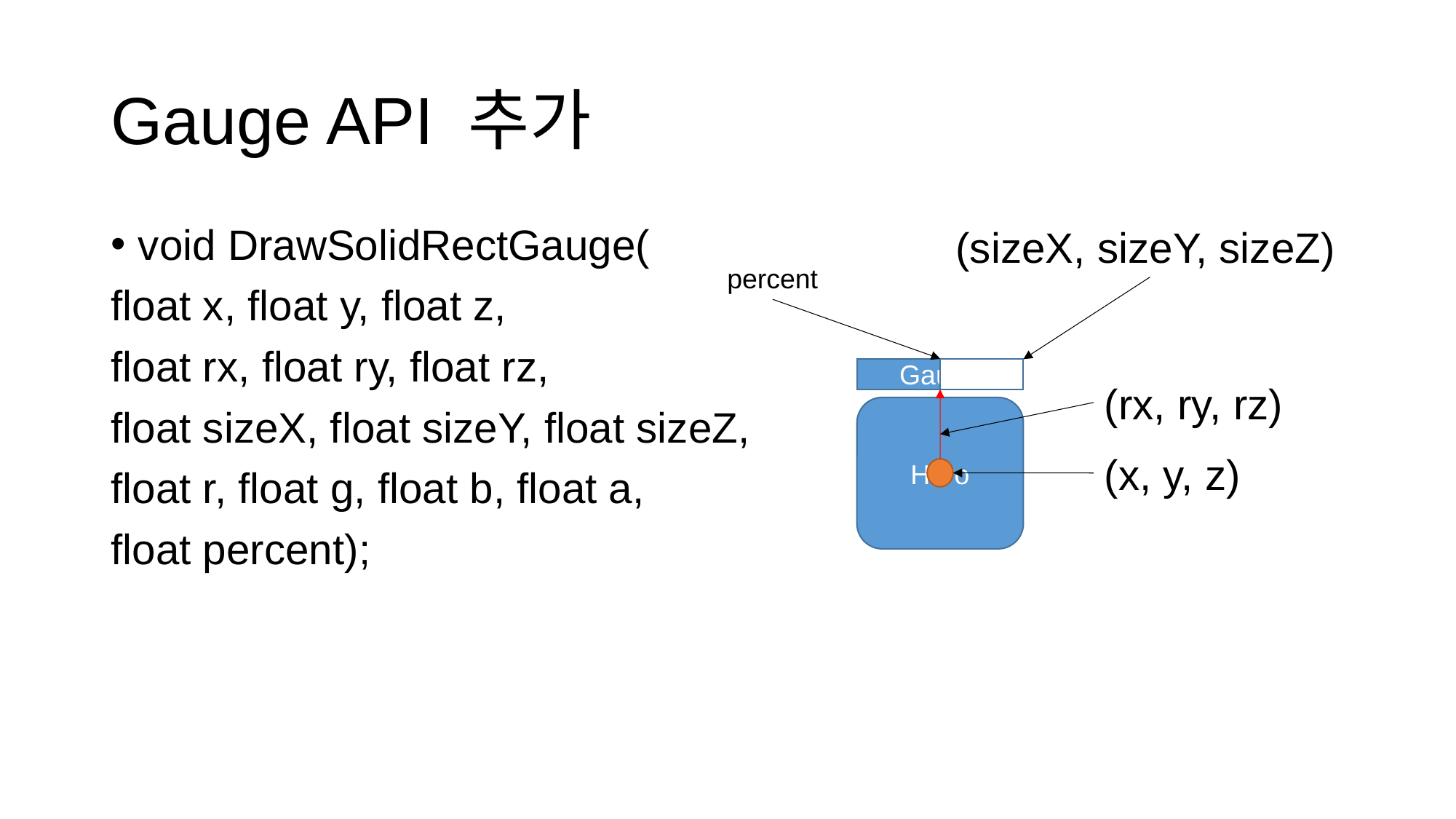

# Gauge API 추가
(sizeX, sizeY, sizeZ)
void DrawSolidRectGauge(
float x, float y, float z,
float rx, float ry, float rz,
float sizeX, float sizeY, float sizeZ,
float r, float g, float b, float a,
float percent);
percent
Gauge

(rx, ry, rz)
Hero
(x, y, z)